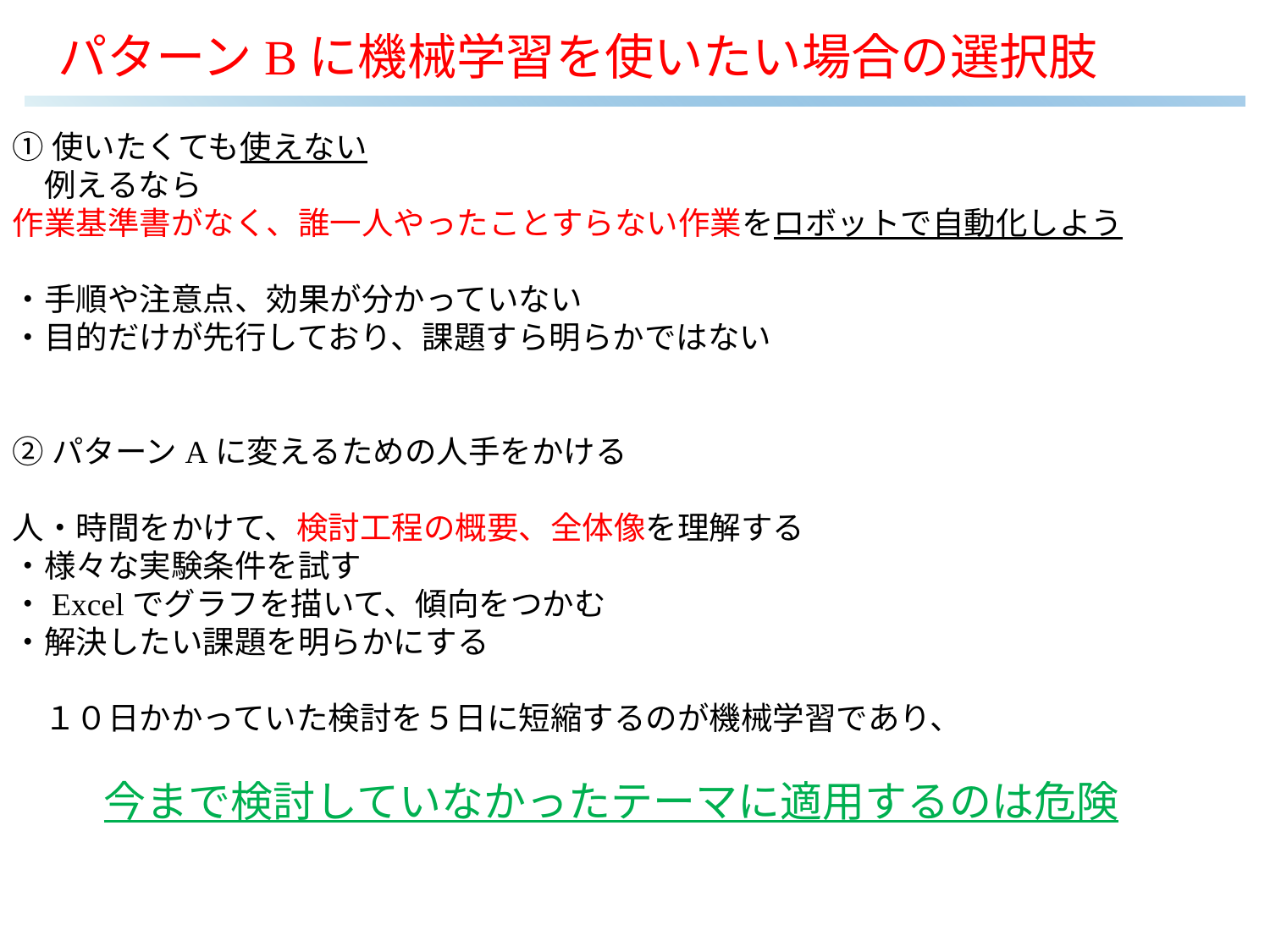

# パターンBに機械学習を使いたい場合の選択肢
①使いたくても使えない
　例えるなら
作業基準書がなく、誰一人やったことすらない作業をロボットで自動化しよう

・手順や注意点、効果が分かっていない
・目的だけが先行しており、課題すら明らかではない

②パターンAに変えるための人手をかける

人・時間をかけて、検討工程の概要、全体像を理解する
・様々な実験条件を試す
・Excelでグラフを描いて、傾向をつかむ
・解決したい課題を明らかにする

　１０日かかっていた検討を５日に短縮するのが機械学習であり、

今まで検討していなかったテーマに適用するのは危険